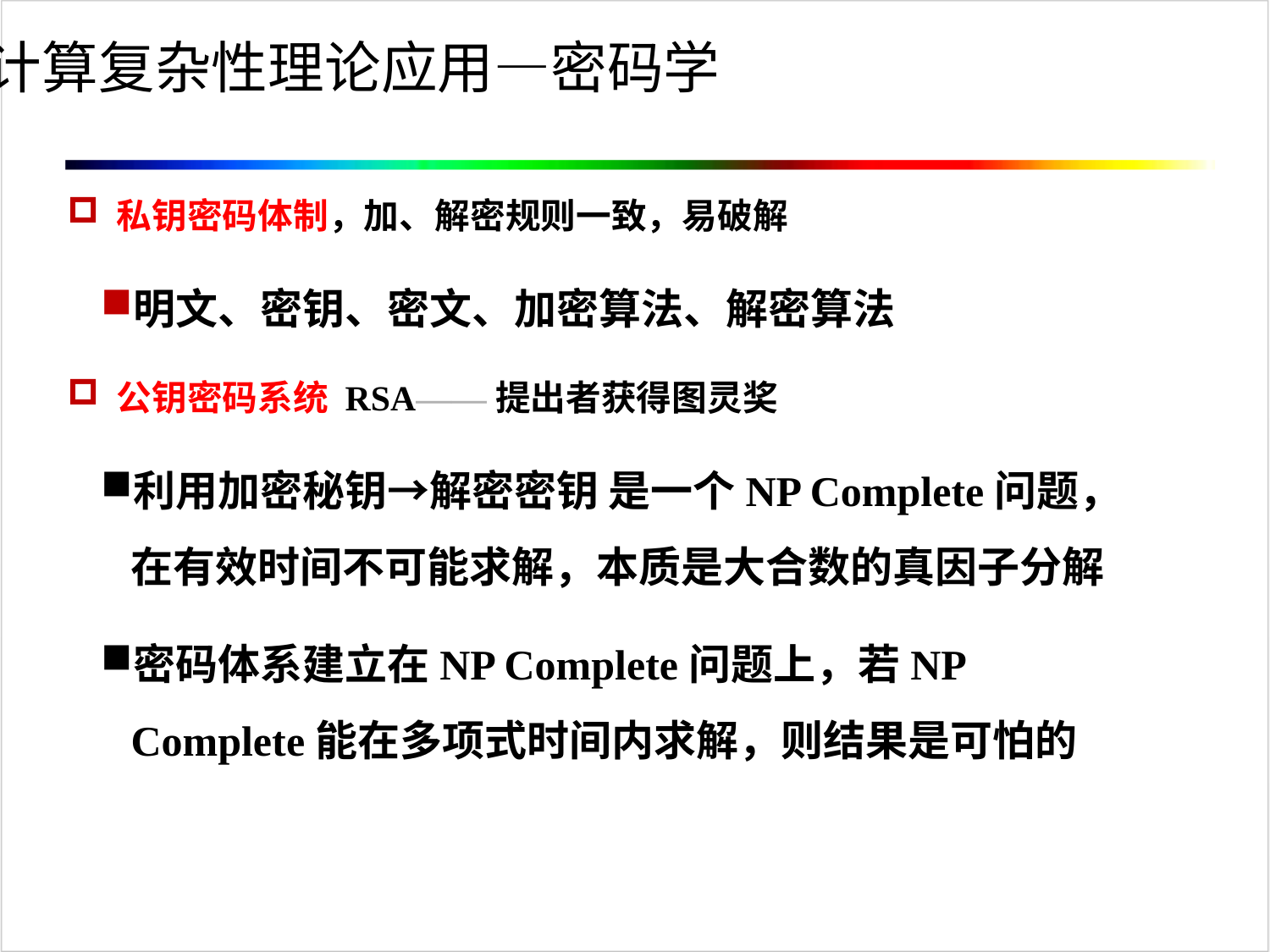

计算复杂性理论应用—密码学
 私钥密码体制，加、解密规则一致，易破解
明文、密钥、密文、加密算法、解密算法
 公钥密码系统 RSA——提出者获得图灵奖
利用加密秘钥→解密密钥 是一个NP Complete问题，在有效时间不可能求解，本质是大合数的真因子分解
密码体系建立在NP Complete问题上，若NP Complete能在多项式时间内求解，则结果是可怕的